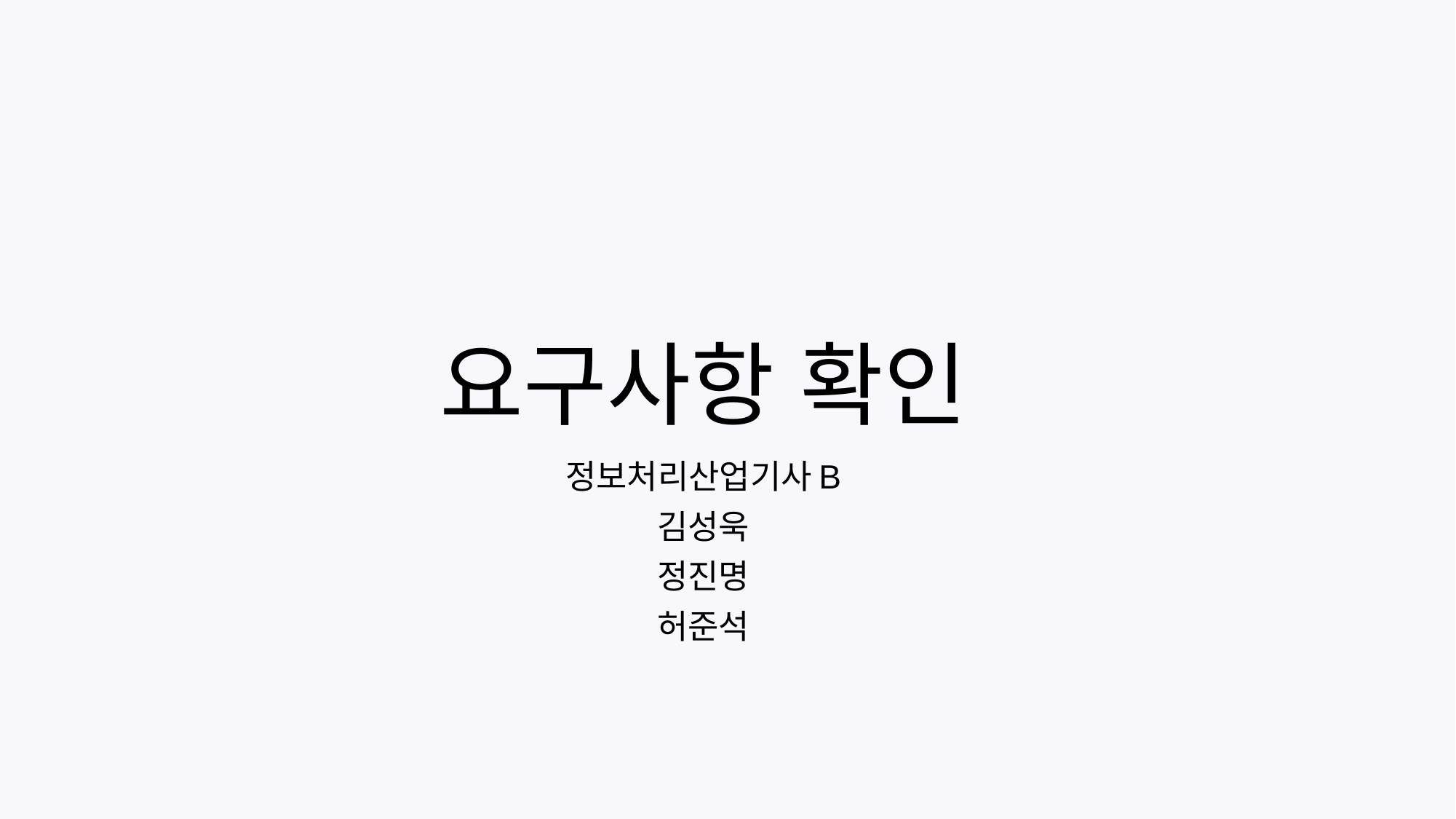

# 요구사항 확인
정보처리산업기사B
김성욱
정진명
허준석